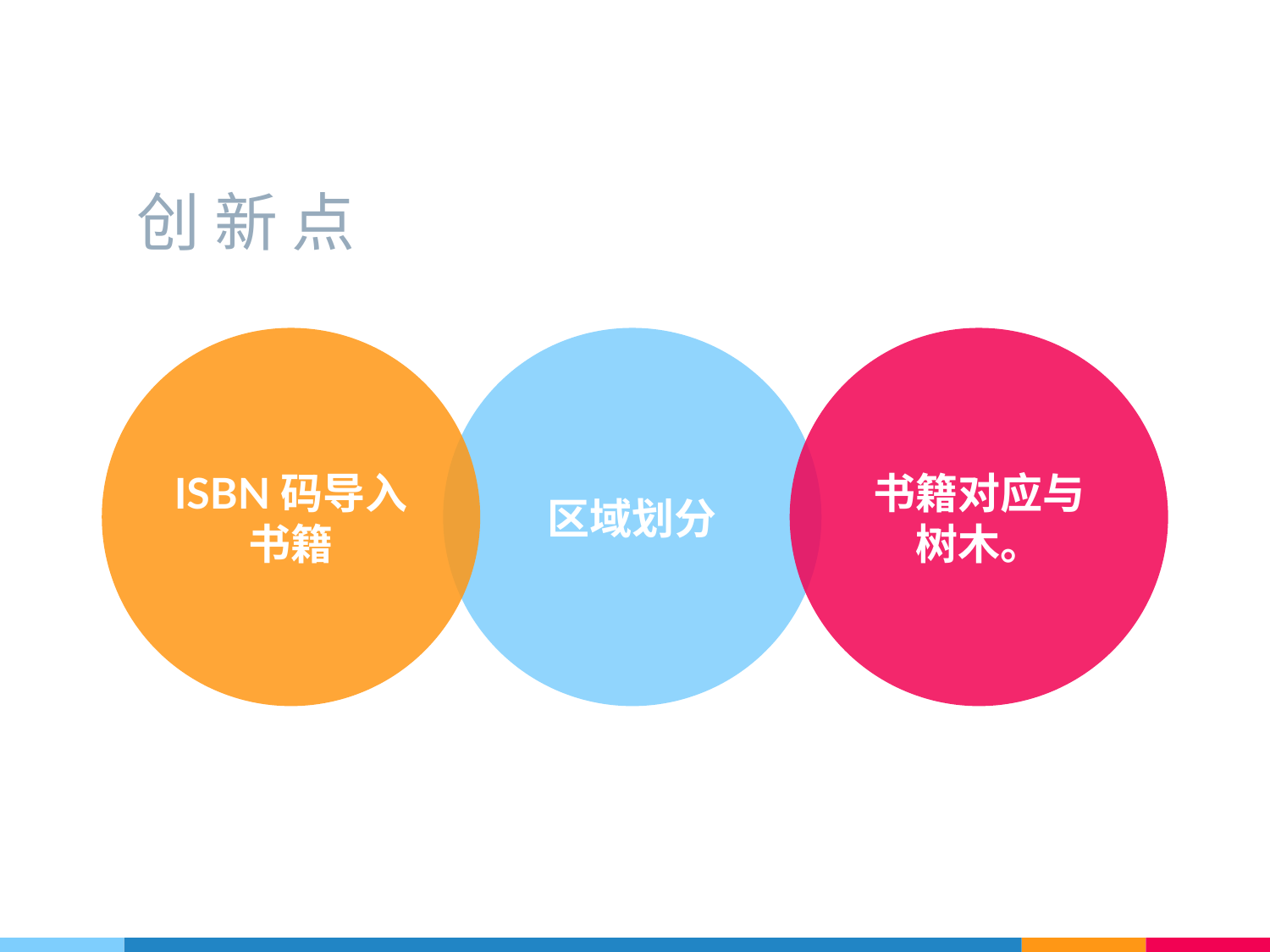

# 创 新 点
ISBN码导入书籍
区域划分
书籍对应与树木。